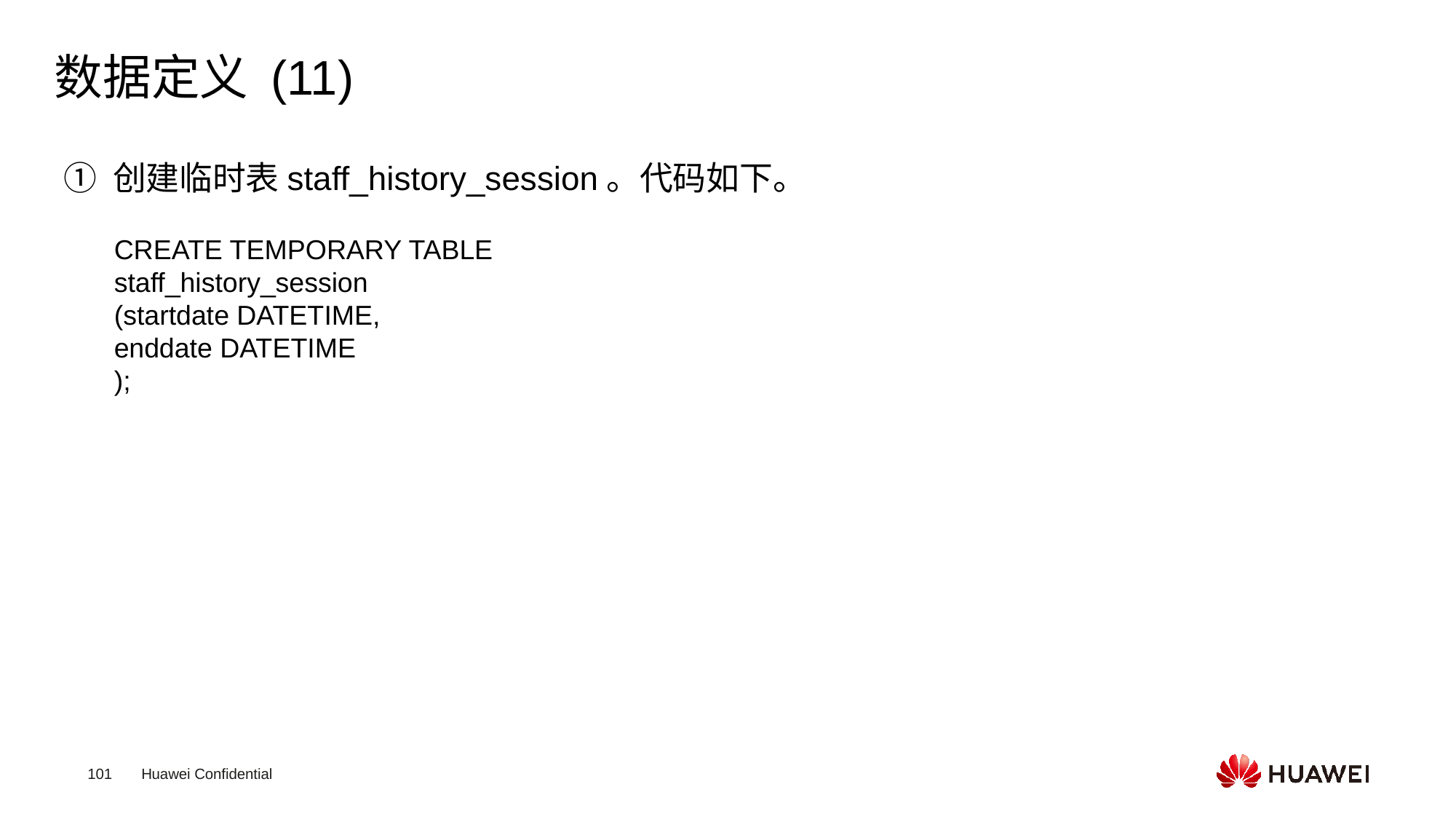

# 数据定义 (11)
① 创建临时表staff_history_session。代码如下。
CREATE TEMPORARY TABLE staff_history_session(startdate DATETIME,enddate DATETIME);